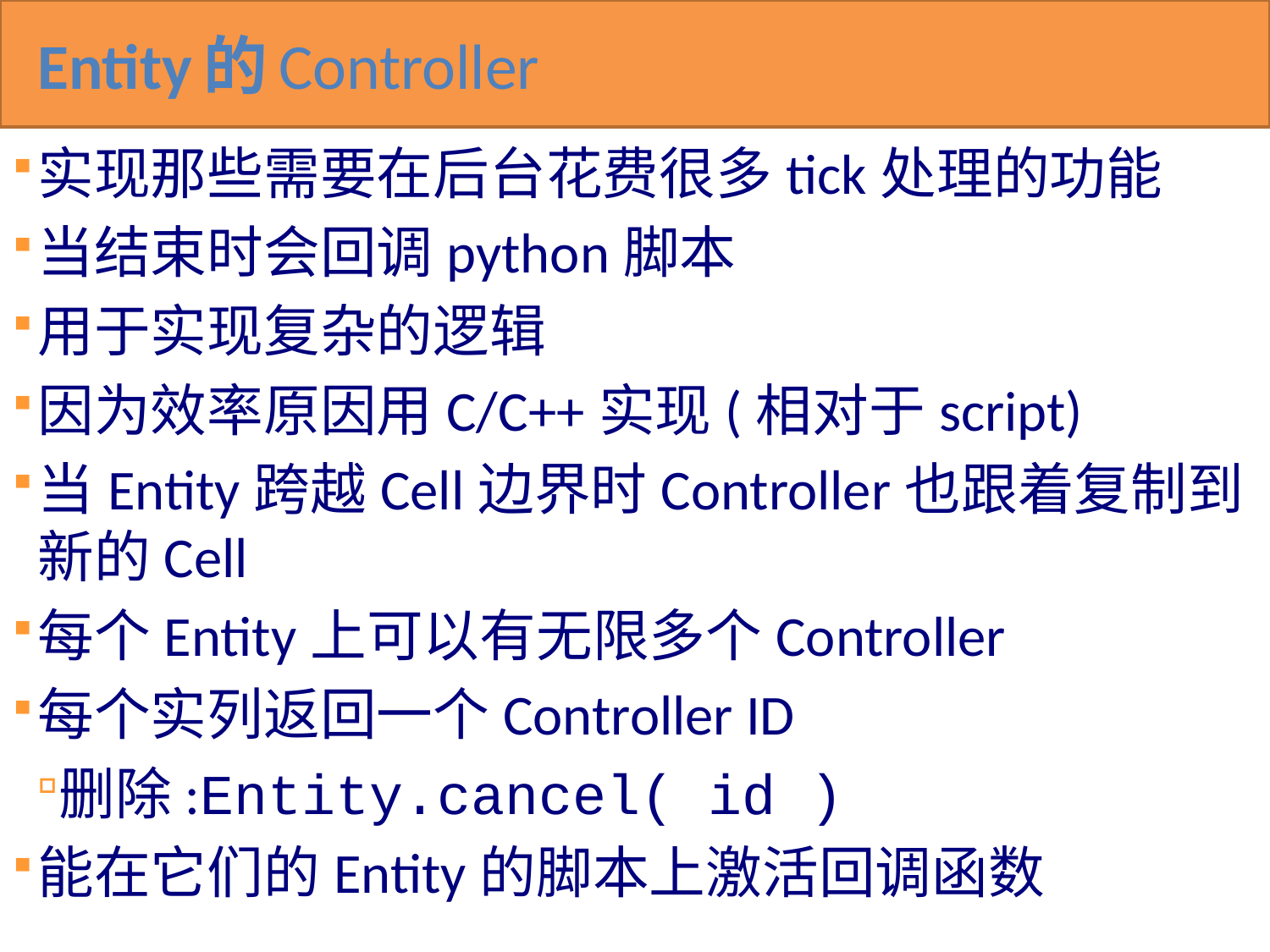

# Entity的Controller
实现那些需要在后台花费很多tick处理的功能
当结束时会回调python脚本
用于实现复杂的逻辑
因为效率原因用C/C++实现(相对于script)
当Entity跨越Cell边界时Controller也跟着复制到新的Cell
每个Entity上可以有无限多个Controller
每个实列返回一个Controller ID
删除:Entity.cancel( id )
能在它们的Entity的脚本上激活回调函数